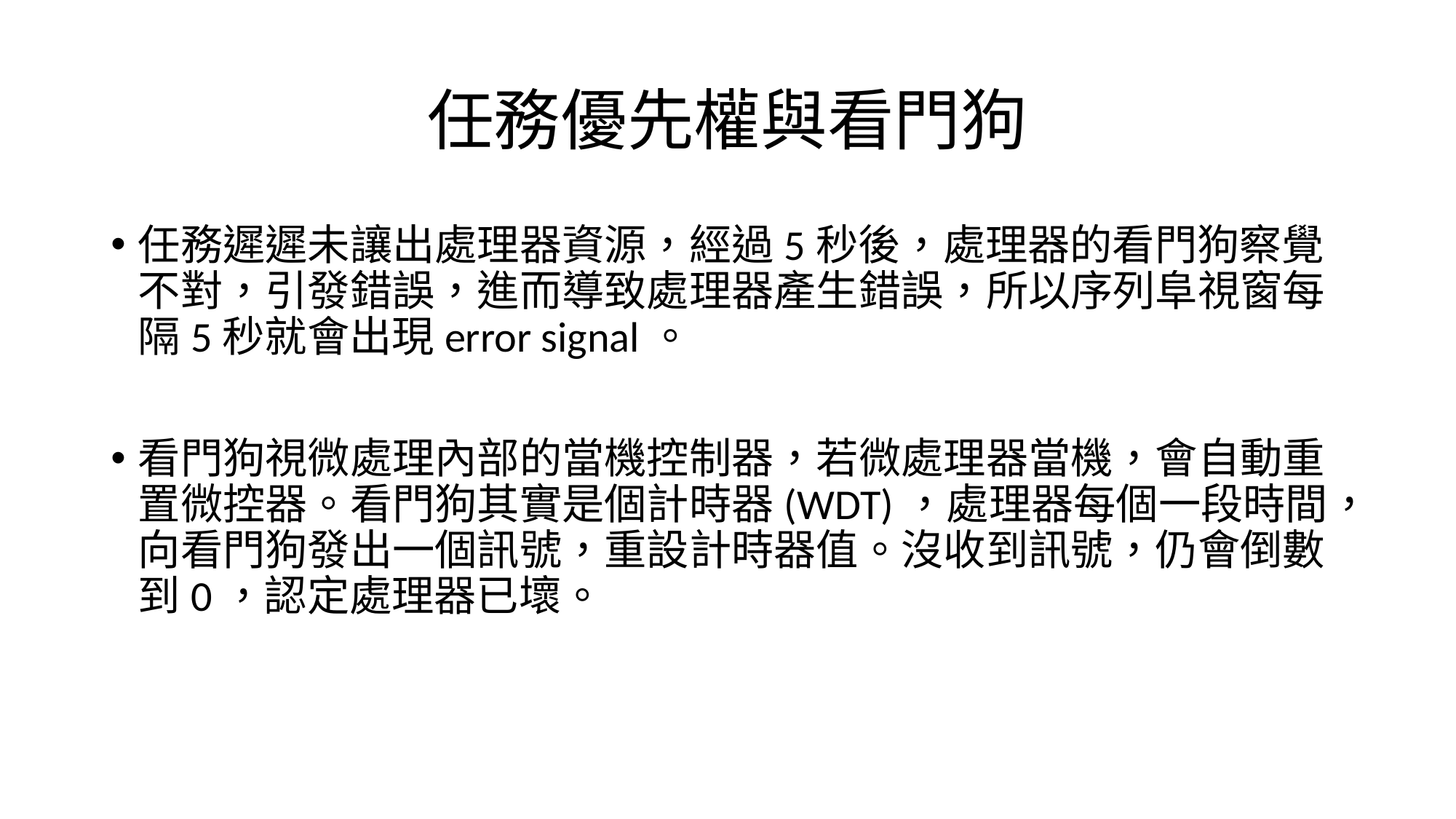

# 任務優先權與看門狗
任務遲遲未讓出處理器資源，經過5秒後，處理器的看門狗察覺不對，引發錯誤，進而導致處理器產生錯誤，所以序列阜視窗每隔5秒就會出現error signal。

看門狗視微處理內部的當機控制器，若微處理器當機，會自動重置微控器。看門狗其實是個計時器(WDT)，處理器每個一段時間，向看門狗發出一個訊號，重設計時器值。沒收到訊號，仍會倒數到0，認定處理器已壞。